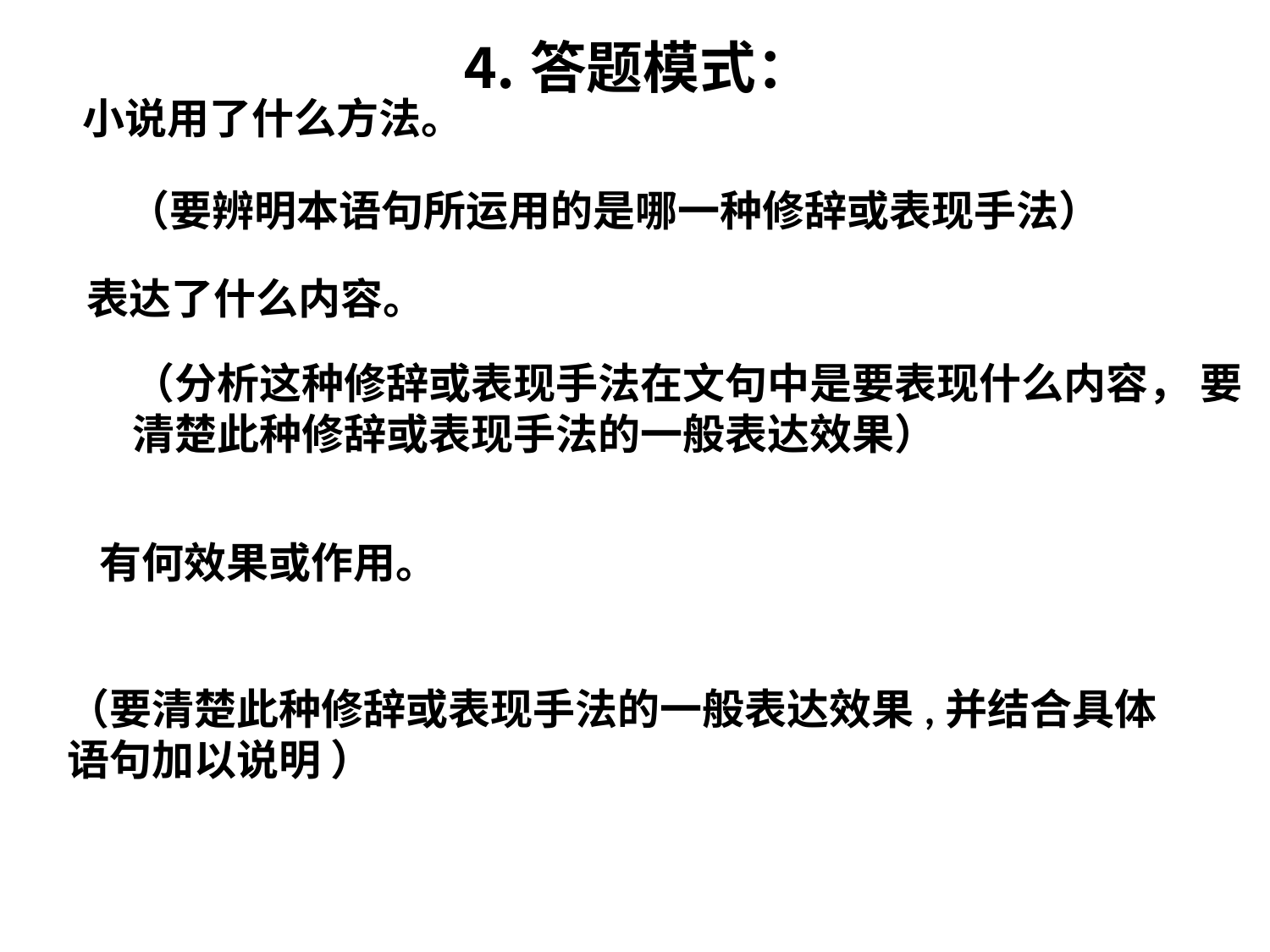

# ⒋答题模式：
小说用了什么方法。
（要辨明本语句所运用的是哪一种修辞或表现手法）
表达了什么内容。
（分析这种修辞或表现手法在文句中是要表现什么内容， 要清楚此种修辞或表现手法的一般表达效果）
有何效果或作用。
（要清楚此种修辞或表现手法的一般表达效果,并结合具体语句加以说明 ）